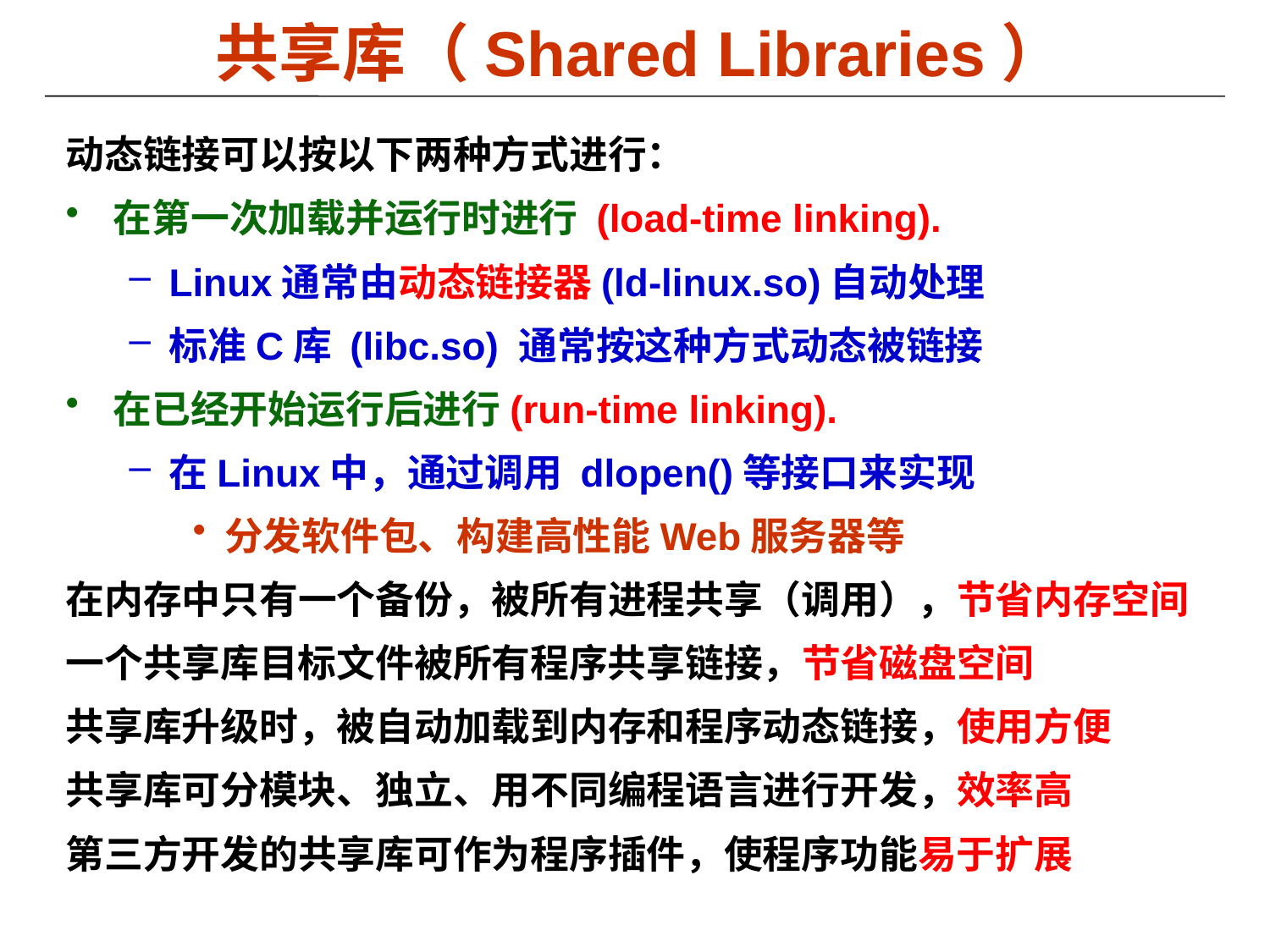

# 共享库（Shared Libraries）
动态链接可以按以下两种方式进行：
在第一次加载并运行时进行 (load-time linking).
Linux通常由动态链接器(ld-linux.so)自动处理
标准C库 (libc.so) 通常按这种方式动态被链接
在已经开始运行后进行(run-time linking).
在Linux中，通过调用 dlopen()等接口来实现
分发软件包、构建高性能Web服务器等
在内存中只有一个备份，被所有进程共享（调用），节省内存空间
一个共享库目标文件被所有程序共享链接，节省磁盘空间
共享库升级时，被自动加载到内存和程序动态链接，使用方便
共享库可分模块、独立、用不同编程语言进行开发，效率高
第三方开发的共享库可作为程序插件，使程序功能易于扩展